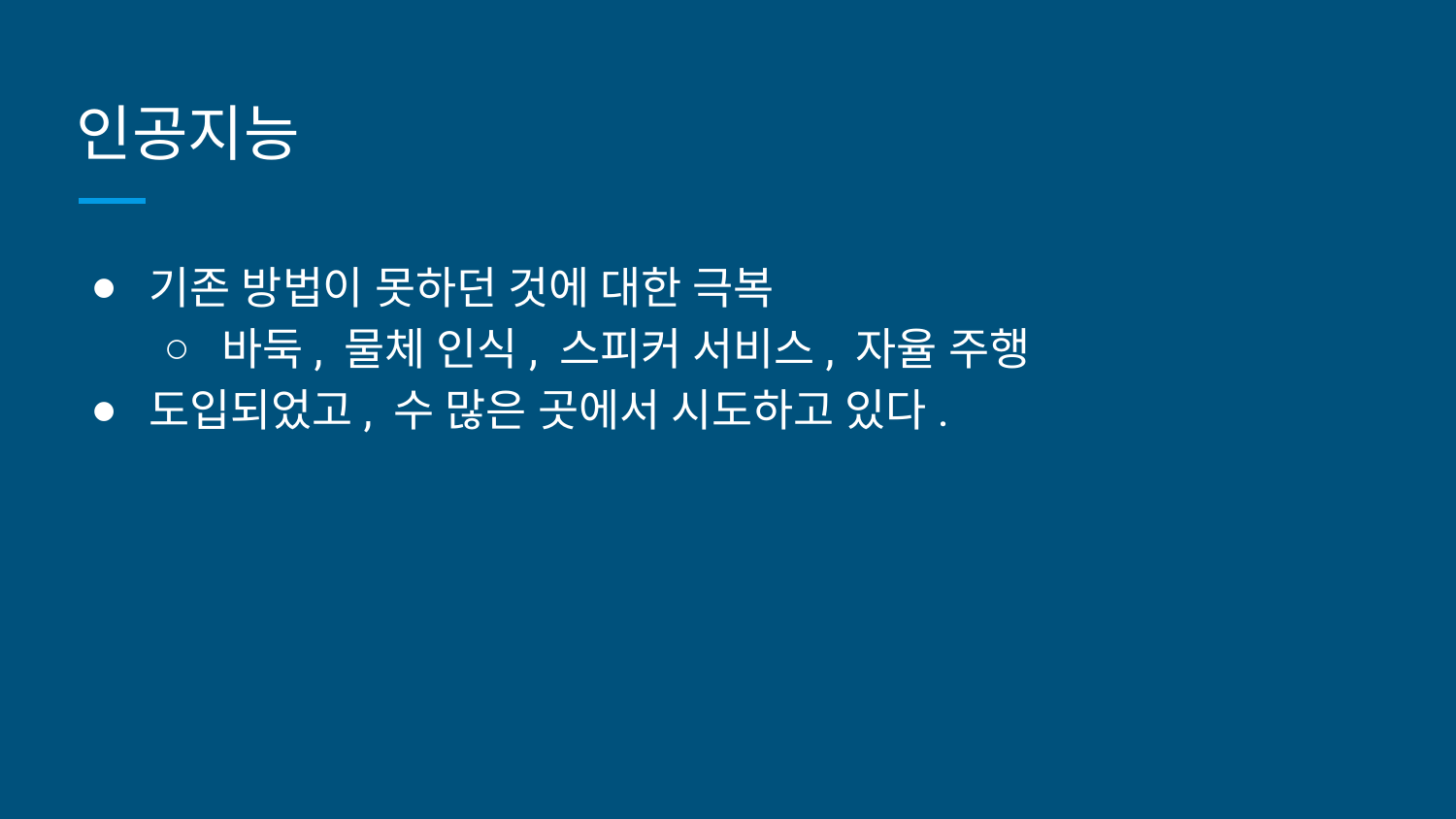

# 인공지능
기존 방법이 못하던 것에 대한 극복
바둑, 물체 인식, 스피커 서비스, 자율 주행
도입되었고, 수 많은 곳에서 시도하고 있다.